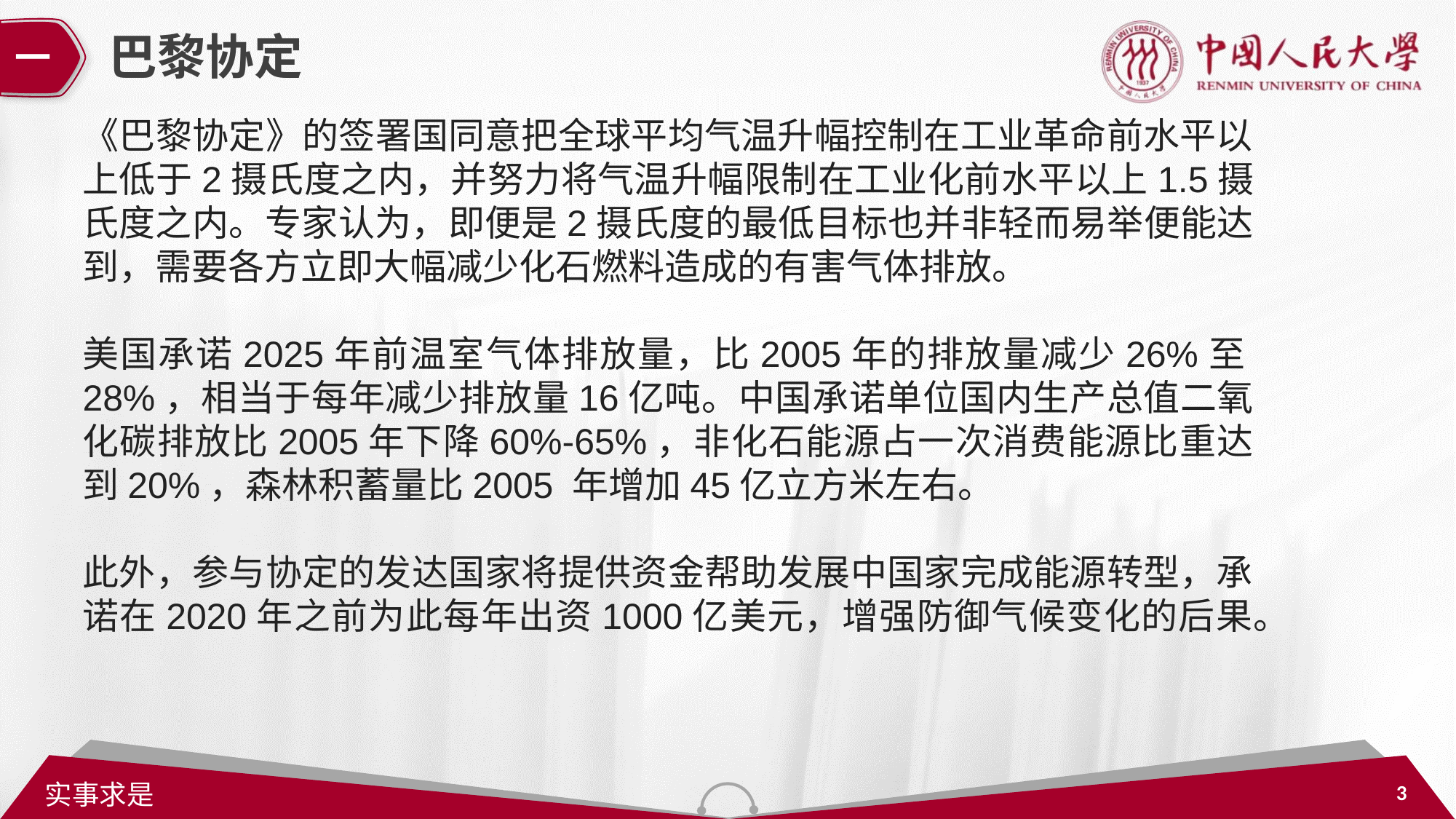

巴黎协定
一
《巴黎协定》的签署国同意把全球平均气温升幅控制在工业革命前水平以上低于2摄氏度之内，并努力将气温升幅限制在工业化前水平以上1.5摄氏度之内。专家认为，即便是2摄氏度的最低目标也并非轻而易举便能达到，需要各方立即大幅减少化石燃料造成的有害气体排放。

美国承诺2025年前温室气体排放量，比2005年的排放量减少26%至28%，相当于每年减少排放量16亿吨。中国承诺单位国内生产总值二氧化碳排放比2005年下降60%-65%，非化石能源占一次消费能源比重达到20%，森林积蓄量比2005 年增加45亿立方米左右。

此外，参与协定的发达国家将提供资金帮助发展中国家完成能源转型，承诺在2020年之前为此每年出资1000亿美元，增强防御气候变化的后果。